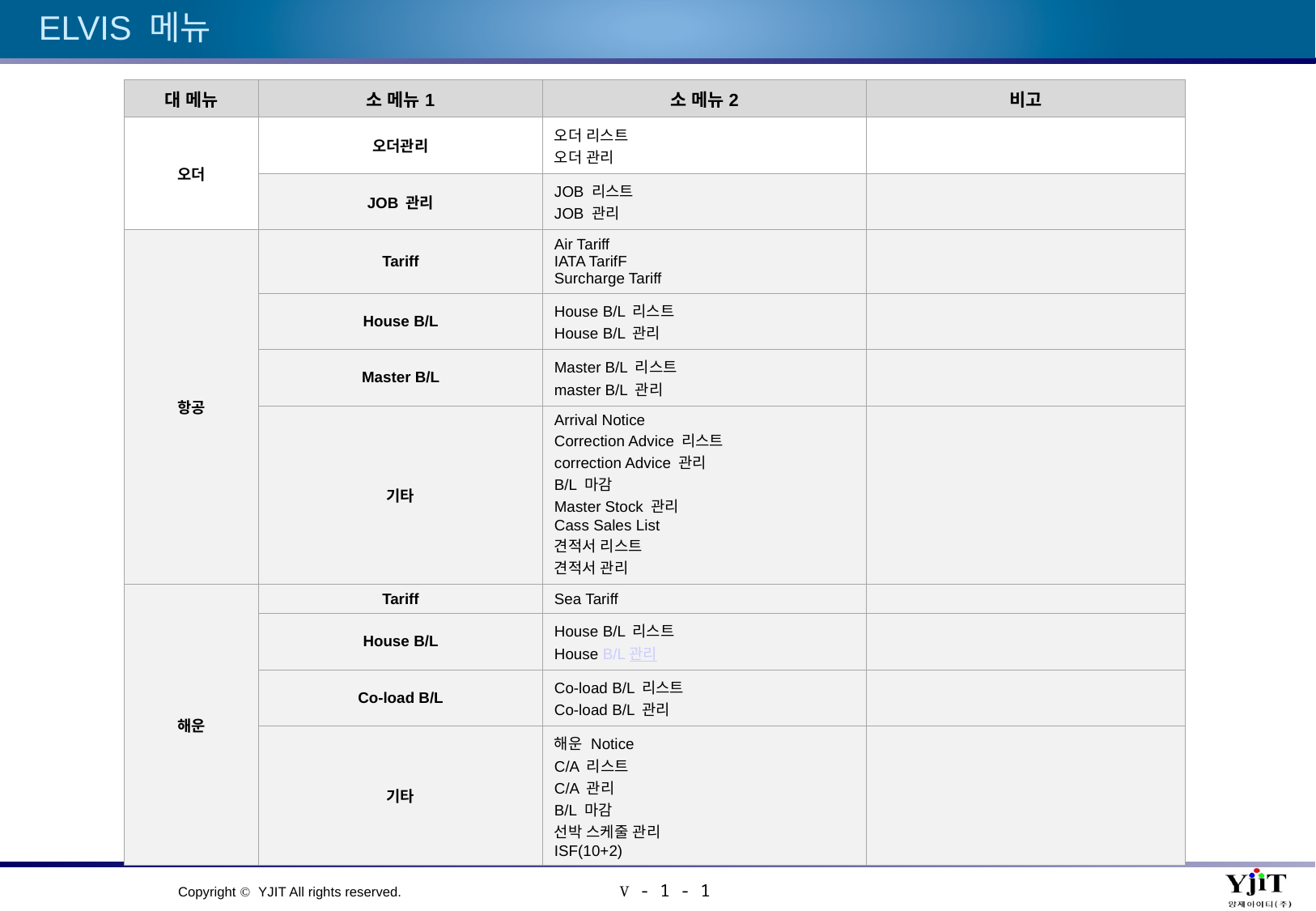

# ELVIS 메뉴
| 대 메뉴 | 소 메뉴1 | 소 메뉴2 | 비고 |
| --- | --- | --- | --- |
| 오더 | 오더관리 | 오더 리스트 오더 관리 |  |
|  | JOB 관리 | JOB 리스트 JOB 관리 |  |
| 항공 | Tariff | Air Tariff IATA TarifF Surcharge Tariff |  |
|  | House B/L | House B/L 리스트 House B/L 관리 |  |
|  | Master B/L | Master B/L 리스트 master B/L 관리 |  |
|  | 기타 | Arrival Notice Correction Advice 리스트 correction Advice 관리 B/L 마감 Master Stock 관리 Cass Sales List 견적서 리스트 견적서 관리 |  |
| 해운 | Tariff | Sea Tariff |  |
|  | House B/L | House B/L 리스트 House B/L 관리 |  |
|  | Co-load B/L | Co-load B/L 리스트 Co-load B/L 관리 |  |
|  | 기타 | 해운 Notice C/A 리스트 C/A 관리 B/L 마감 선박 스케줄 관리 ISF(10+2) |  |